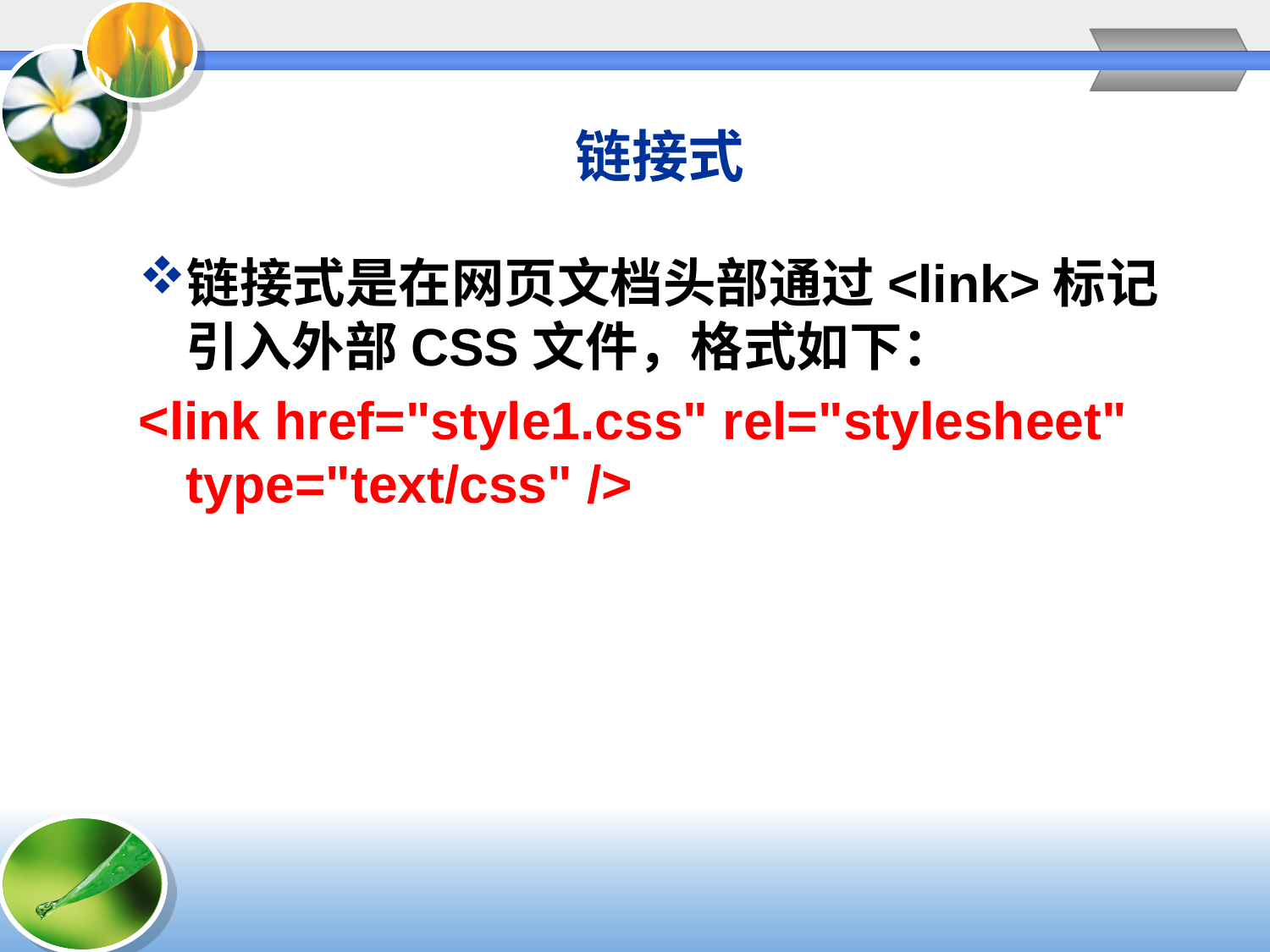

# 链接式
链接式是在网页文档头部通过<link>标记引入外部CSS文件，格式如下：
<link href="style1.css" rel="stylesheet" type="text/css" />